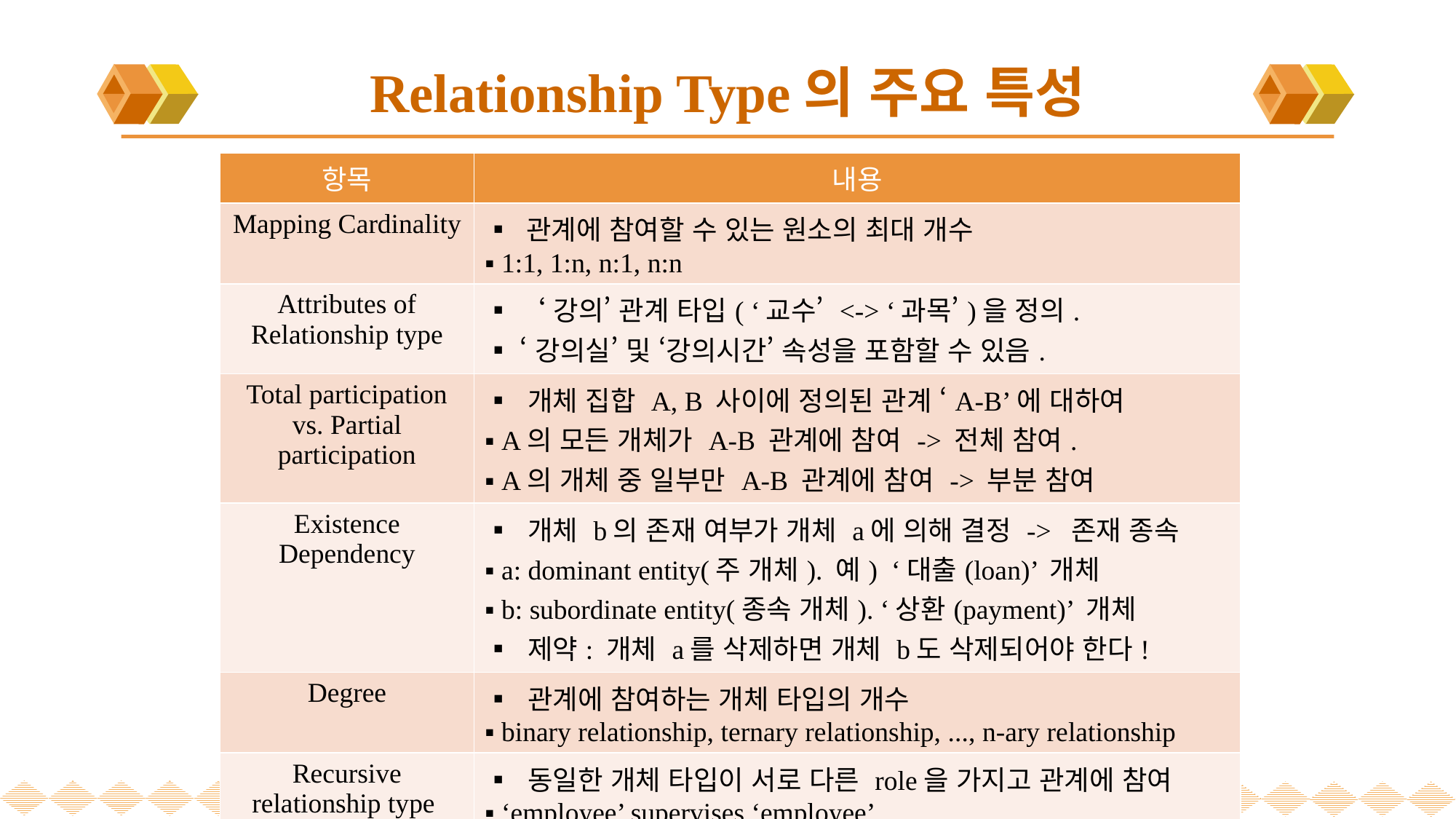

# Relationship Type의 주요 특성
| 항목 | 내용 |
| --- | --- |
| Mapping Cardinality | ▪ 관계에 참여할 수 있는 원소의 최대 개수 ▪ 1:1, 1:n, n:1, n:n |
| Attributes of Relationship type | ▪ ‘강의’ 관계 타입( ‘교수’ <-> ‘과목’)을 정의. ▪ ‘강의실’ 및 ‘강의시간’ 속성을 포함할 수 있음. |
| Total participation vs. Partial participation | ▪ 개체 집합 A, B 사이에 정의된 관계 ‘A-B’에 대하여 ▪ A의 모든 개체가 A-B 관계에 참여 -> 전체 참여. ▪ A의 개체 중 일부만 A-B 관계에 참여 -> 부분 참여 |
| Existence Dependency | ▪ 개체 b의 존재 여부가 개체 a에 의해 결정 -> 존재 종속 ▪ a: dominant entity(주 개체). 예) ‘대출(loan)’ 개체 ▪ b: subordinate entity(종속 개체). ‘상환(payment)’ 개체 ▪ 제약: 개체 a를 삭제하면 개체 b도 삭제되어야 한다! |
| Degree | ▪ 관계에 참여하는 개체 타입의 개수 ▪ binary relationship, ternary relationship, ..., n-ary relationship |
| Recursive relationship type | ▪ 동일한 개체 타입이 서로 다른 role을 가지고 관계에 참여 ▪ ‘employee’ supervises ‘employee’ |